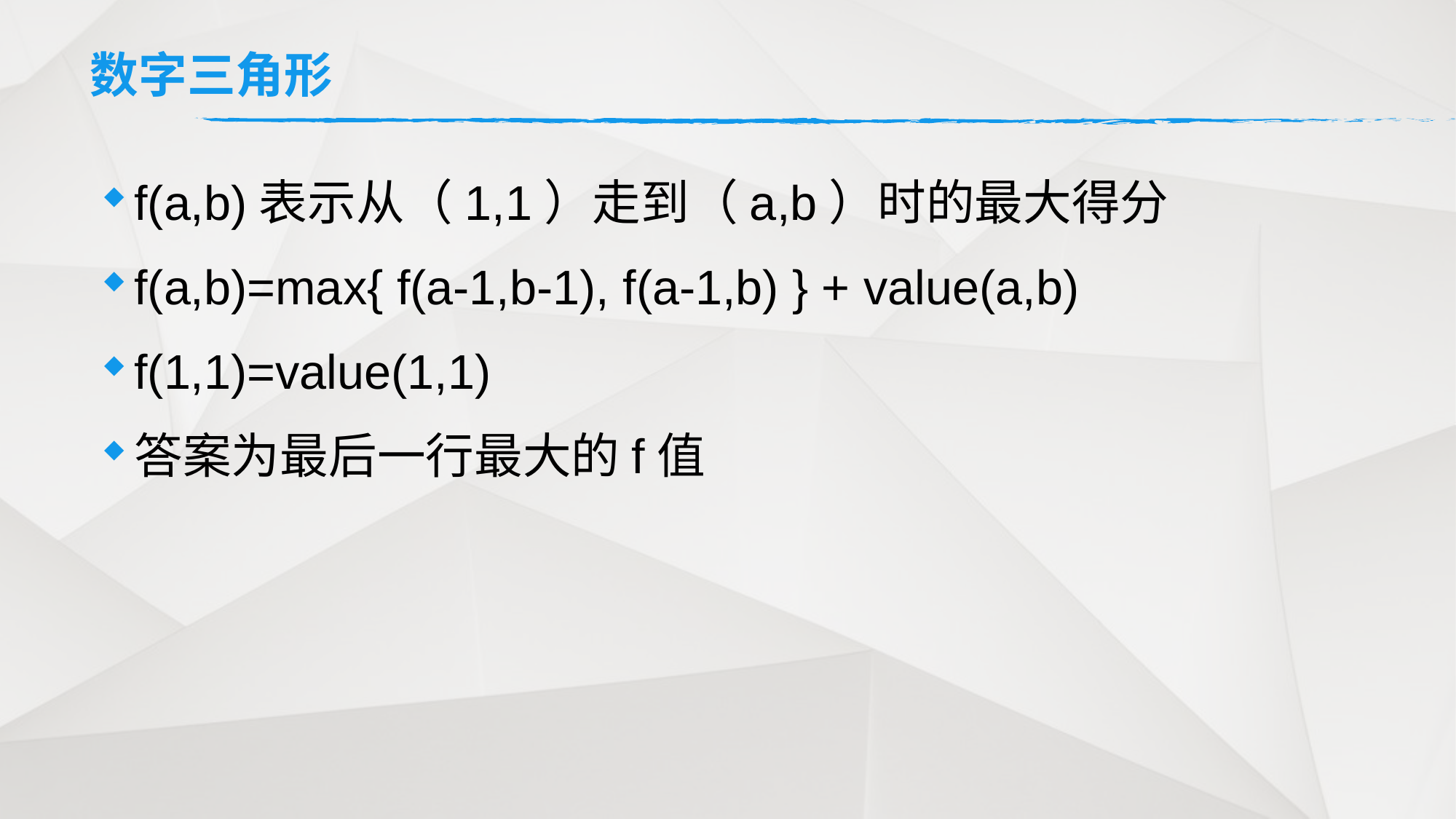

# 数字三角形

f(a,b)表示从（1,1）走到（a,b）时的最大得分
f(a,b)=max{ f(a-1,b-1), f(a-1,b) } + value(a,b)
f(1,1)=value(1,1)
答案为最后一行最大的f值